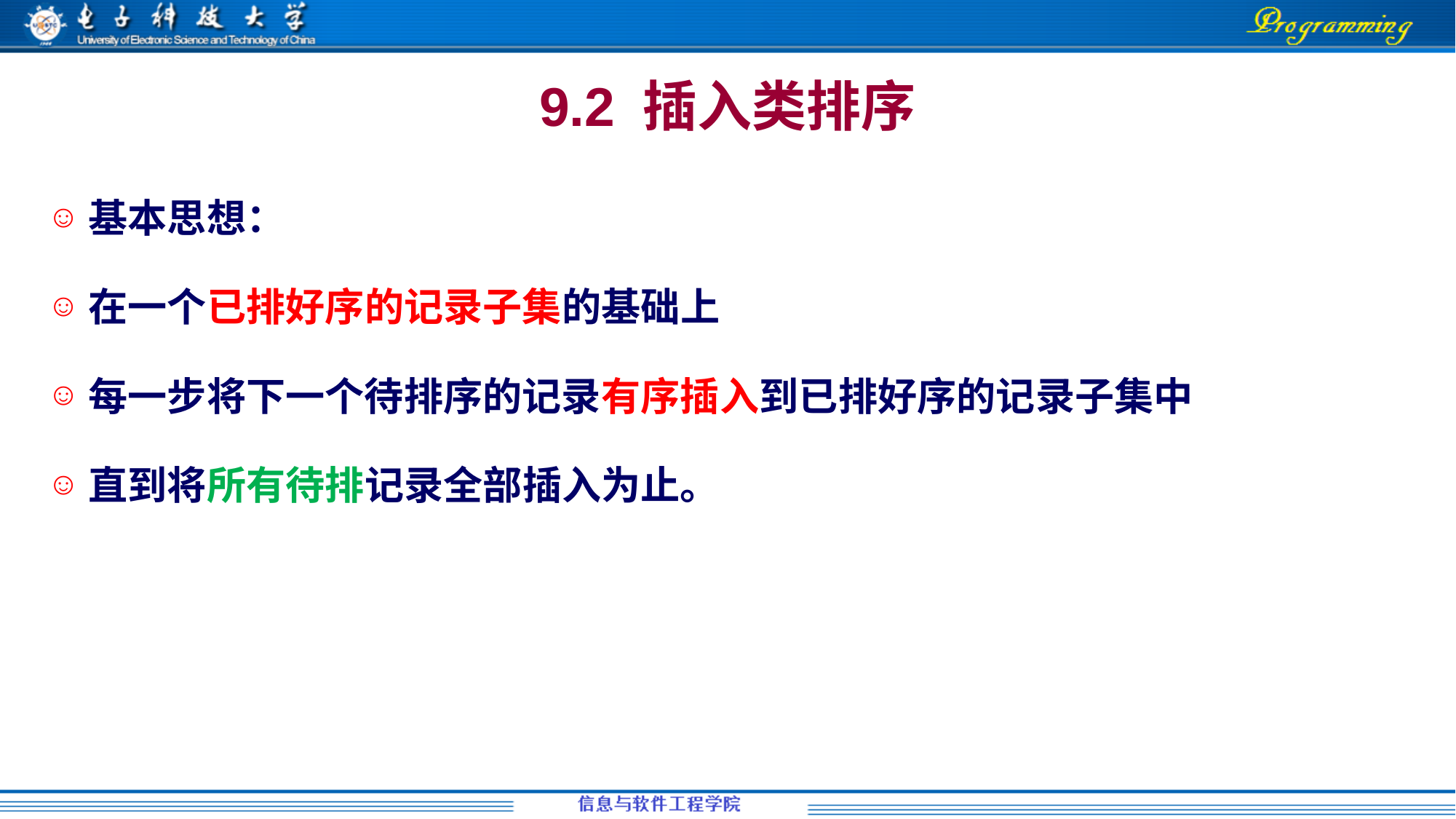

# 9.2 插入类排序
基本思想：
在一个已排好序的记录子集的基础上
每一步将下一个待排序的记录有序插入到已排好序的记录子集中
直到将所有待排记录全部插入为止。